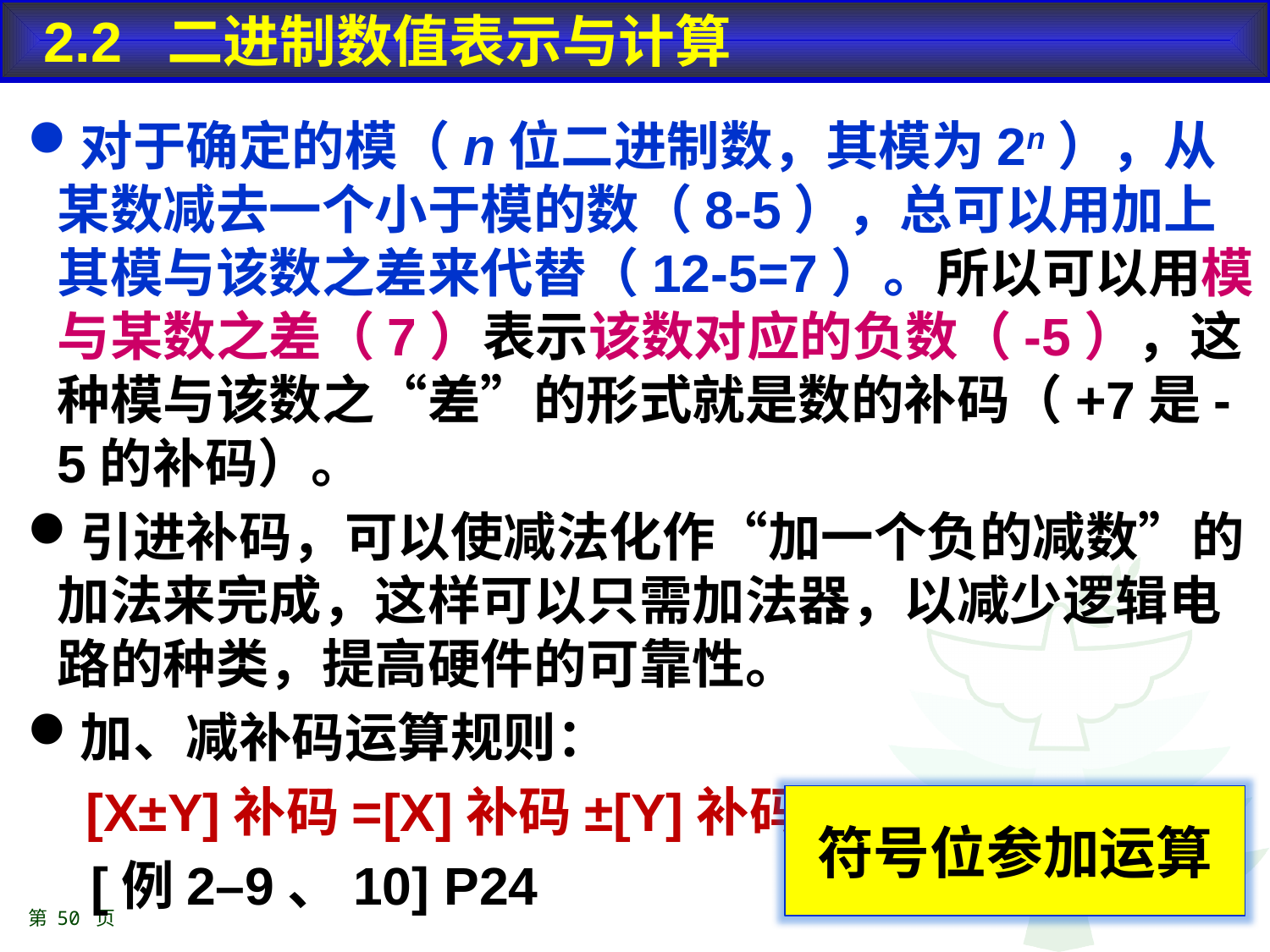

2.2  二进制数值表示与计算
对于确定的模（n位二进制数，其模为2n），从某数减去一个小于模的数（8-5），总可以用加上其模与该数之差来代替（12-5=7）。所以可以用模与某数之差（7）表示该数对应的负数（-5），这种模与该数之“差”的形式就是数的补码（+7是-5的补码）。
引进补码，可以使减法化作“加一个负的减数”的加法来完成，这样可以只需加法器，以减少逻辑电路的种类，提高硬件的可靠性。
加、减补码运算规则：
    [X±Y]补码=[X]补码±[Y]补码
[例2–9、10] P24
符号位参加运算